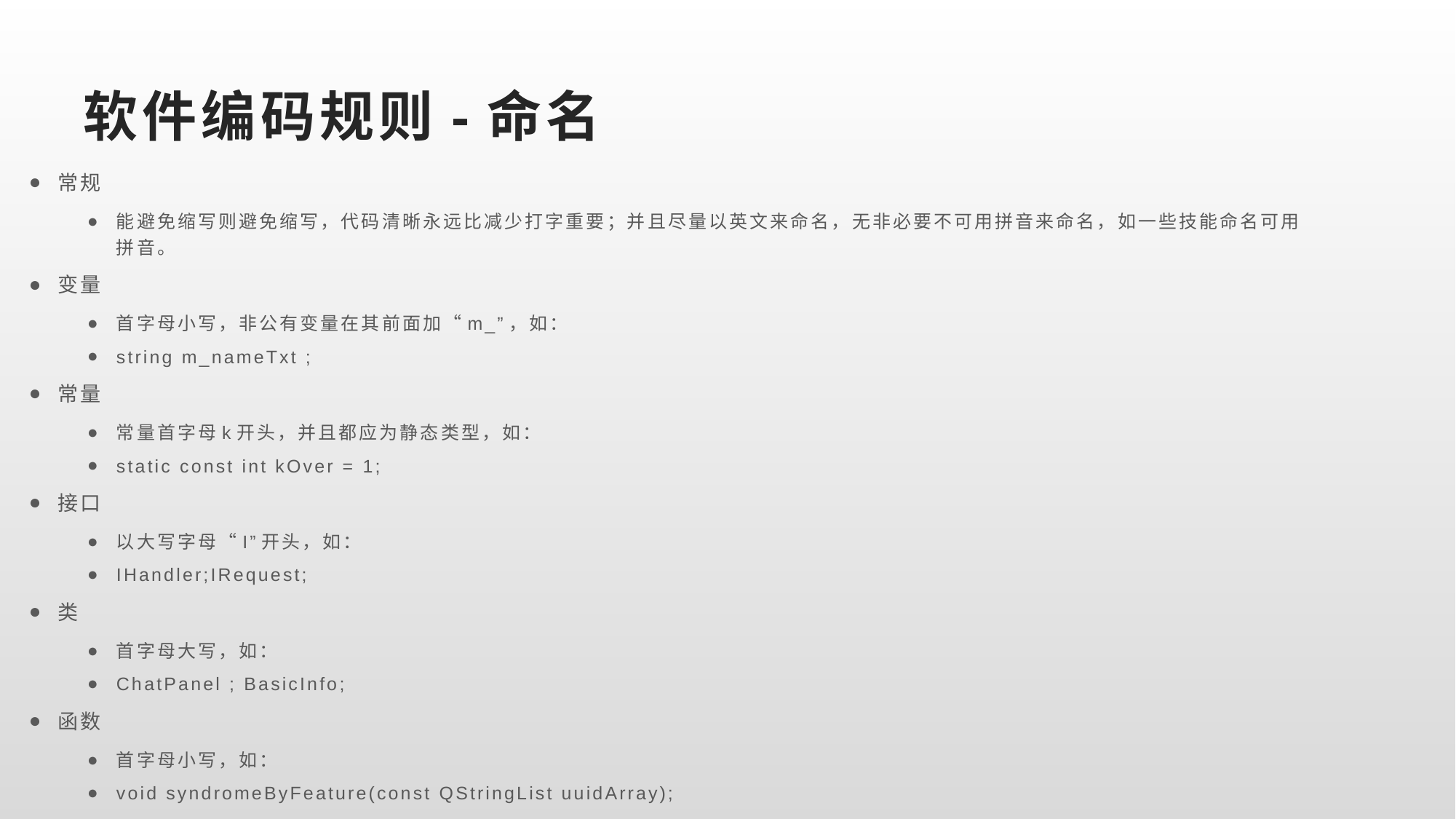

# 软件编码规则-命名
常规
能避免缩写则避免缩写，代码清晰永远比减少打字重要；并且尽量以英文来命名，无非必要不可用拼音来命名，如一些技能命名可用拼音。
变量
首字母小写，非公有变量在其前面加“m_”，如：
string m_nameTxt ;
常量
常量首字母k开头，并且都应为静态类型，如：
static const int kOver = 1;
接口
以大写字母“I”开头，如：
IHandler;IRequest;
类
首字母大写，如：
ChatPanel ; BasicInfo;
函数
首字母小写，如：
void syndromeByFeature(const QStringList uuidArray);